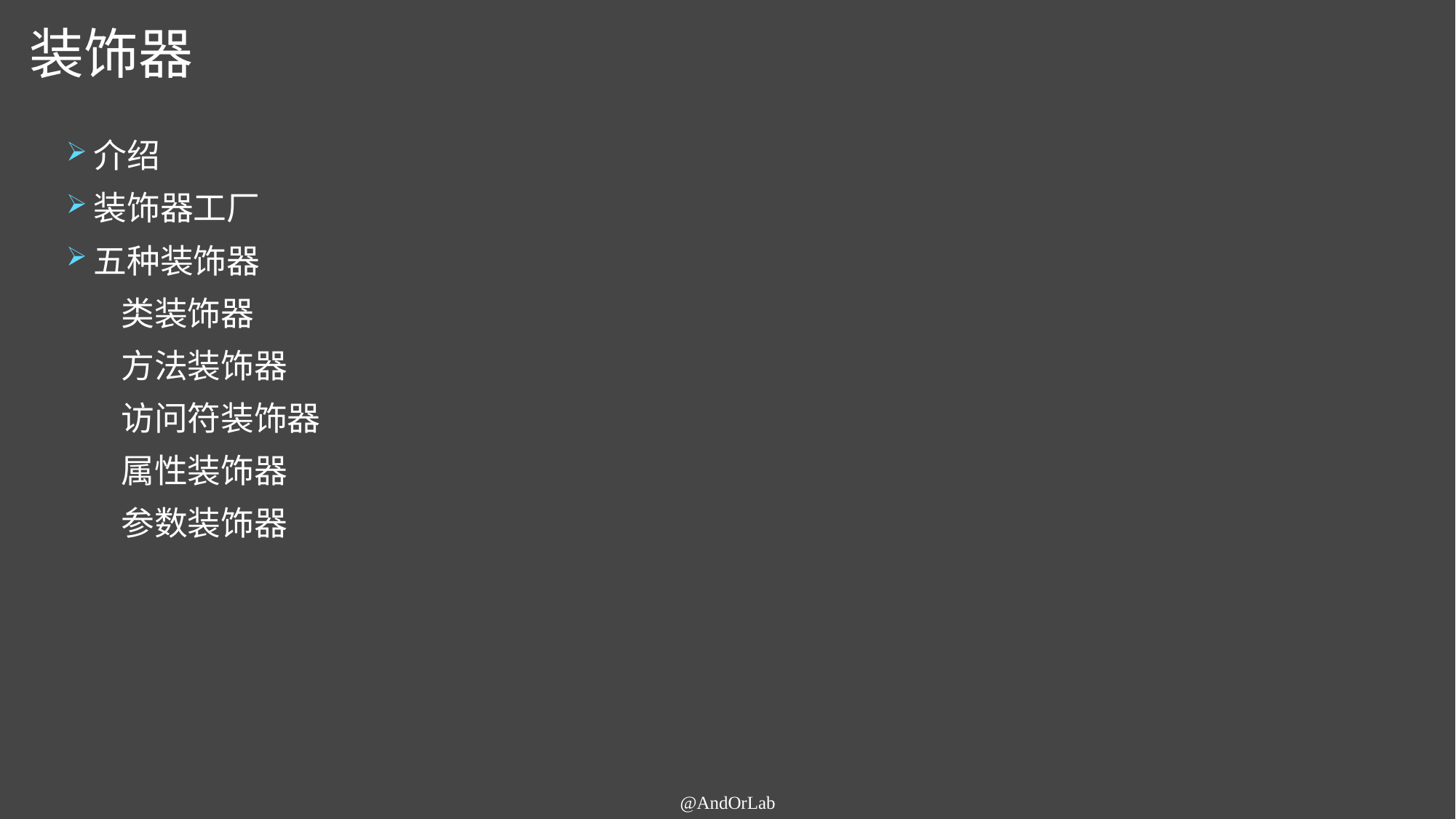

# 装饰器
介绍
装饰器工厂
五种装饰器
类装饰器
方法装饰器
访问符装饰器
属性装饰器
参数装饰器

@AndOrLab